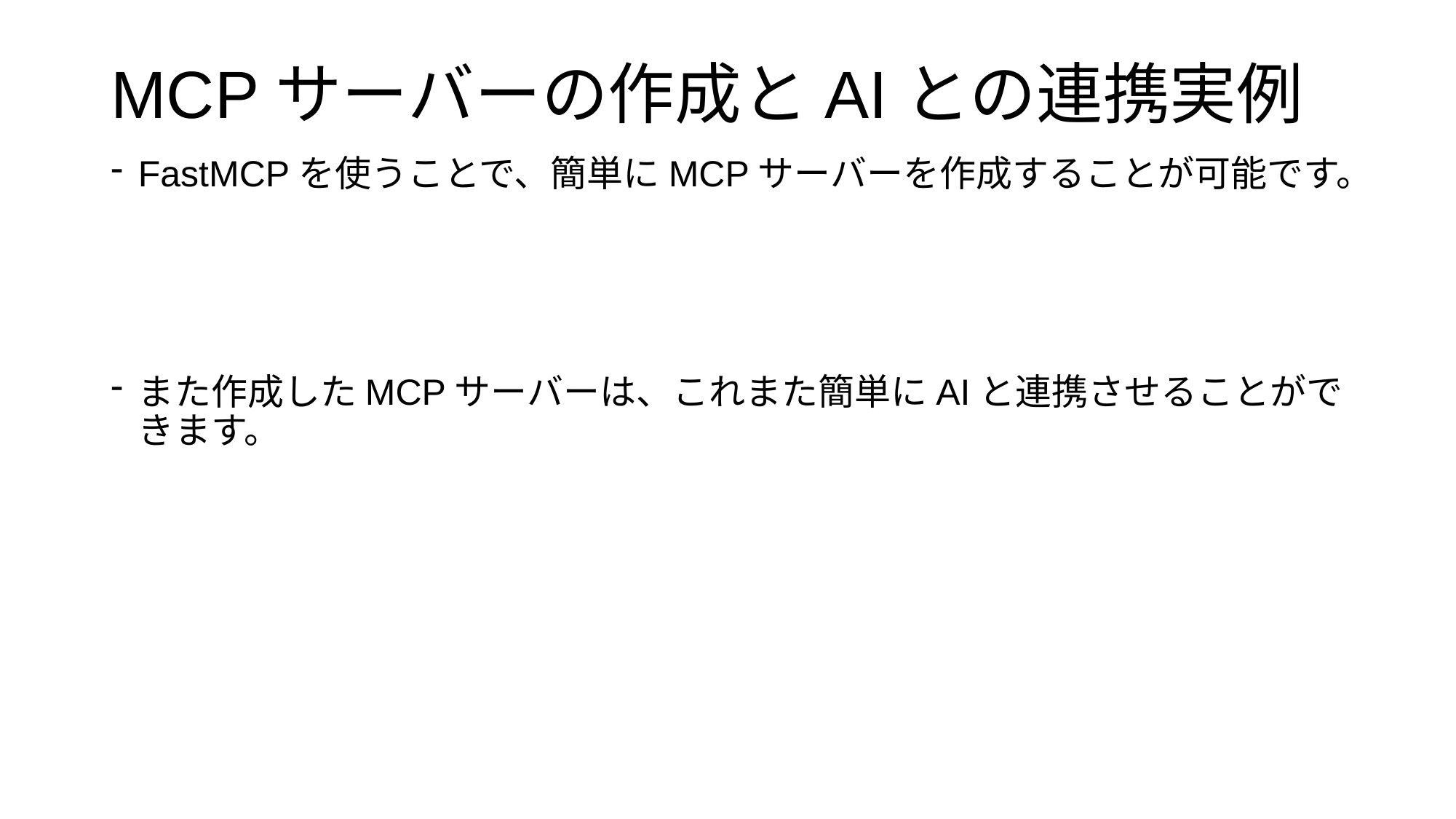

# MCPサーバーの作成とAIとの連携実例
FastMCPを使うことで、簡単にMCPサーバーを作成することが可能です。

また作成したMCPサーバーは、これまた簡単にAIと連携させることができます。